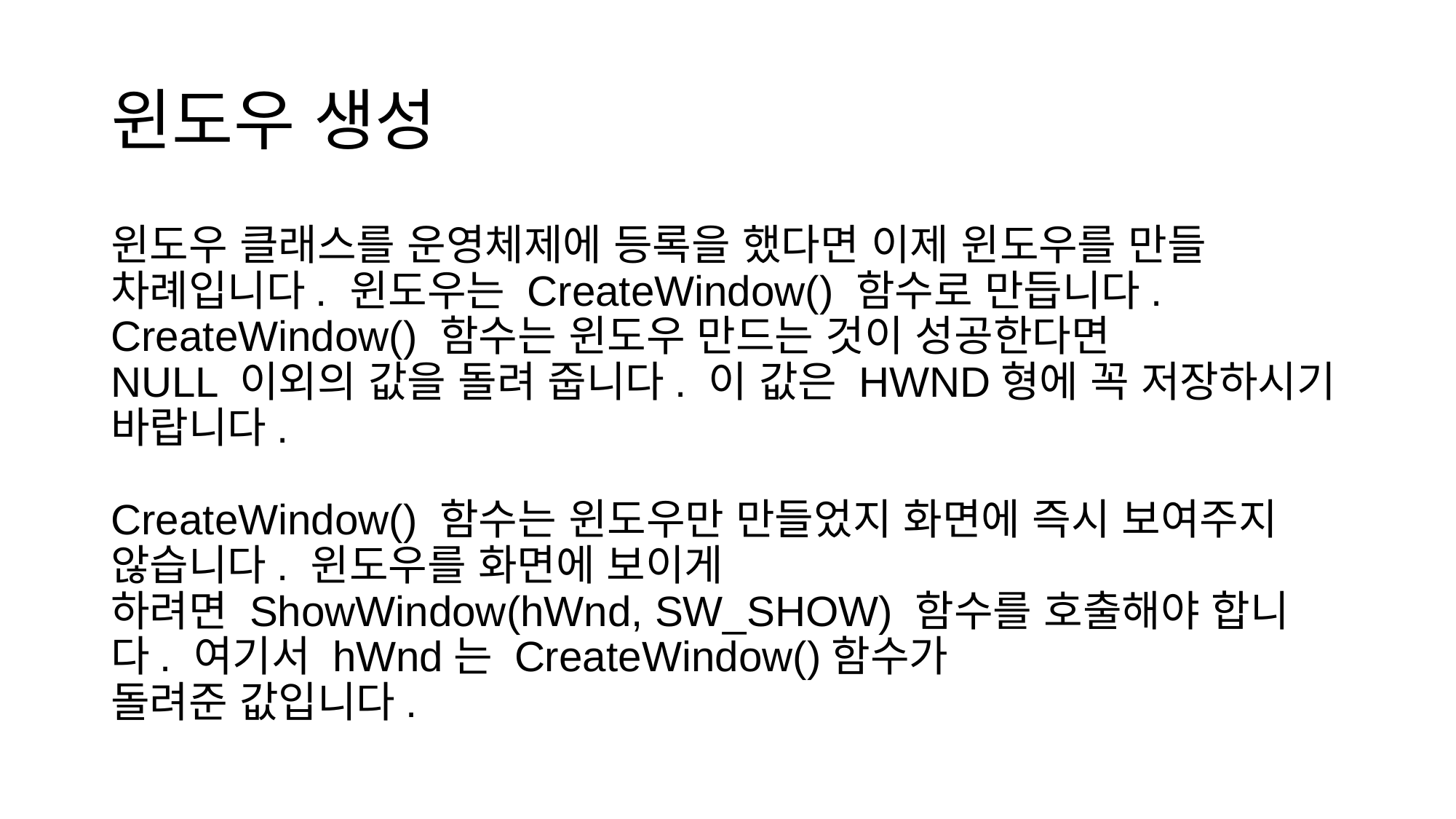

# 윈도우 생성
윈도우 클래스를 운영체제에 등록을 했다면 이제 윈도우를 만들 차례입니다. 윈도우는 CreateWindow() 함수로 만듭니다. CreateWindow() 함수는 윈도우 만드는 것이 성공한다면 
NULL 이외의 값을 돌려 줍니다. 이 값은 HWND형에 꼭 저장하시기 바랍니다. 
CreateWindow() 함수는 윈도우만 만들었지 화면에 즉시 보여주지 않습니다. 윈도우를 화면에 보이게 
하려면 ShowWindow(hWnd, SW_SHOW) 함수를 호출해야 합니다. 여기서 hWnd는 CreateWindow()함수가 
돌려준 값입니다.